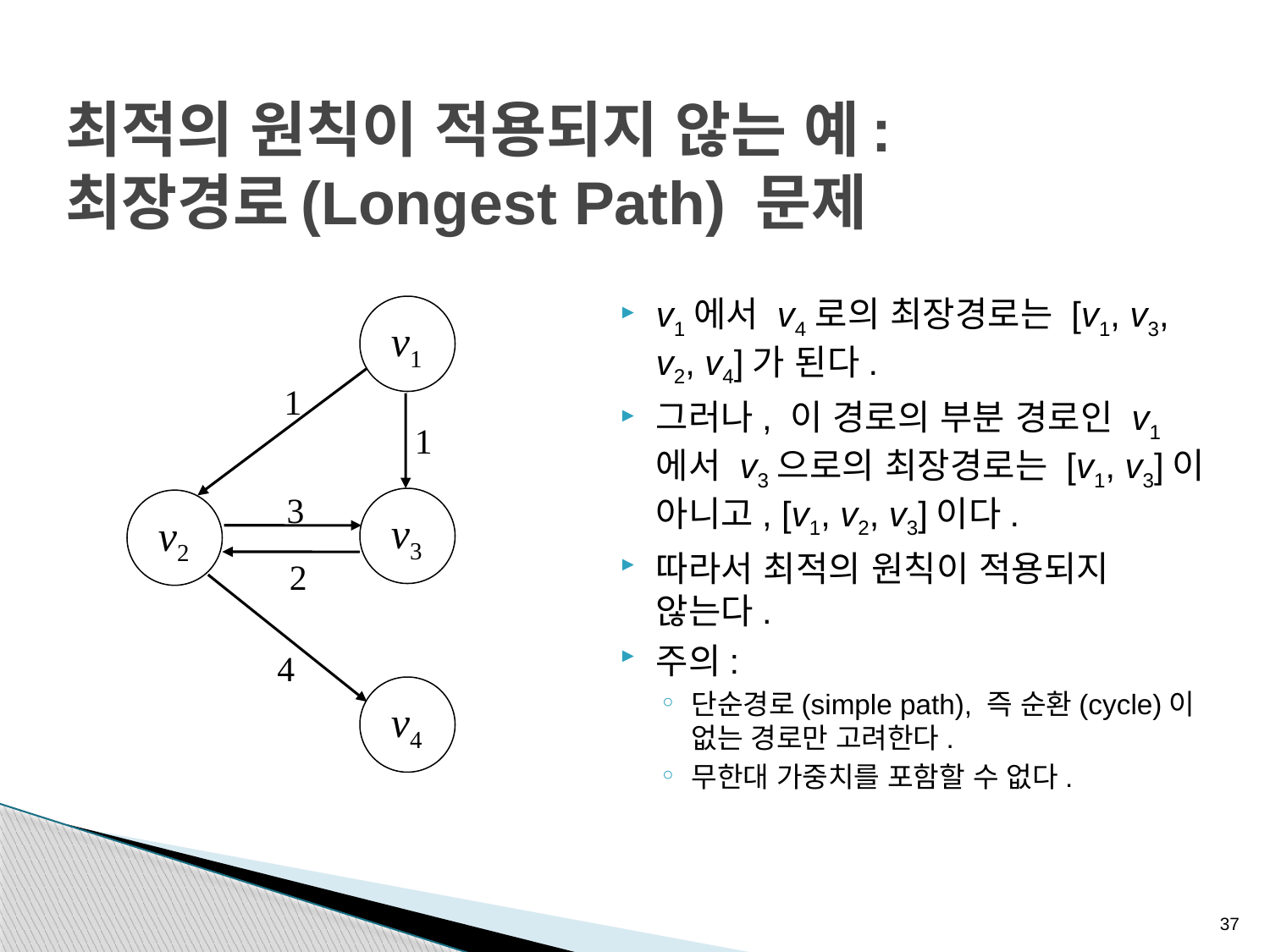

# 최적의 원칙이 적용되지 않는 예: 최장경로(Longest Path) 문제
v1에서 v4로의 최장경로는 [v1, v3, v2, v4]가 된다.
그러나, 이 경로의 부분 경로인 v1에서 v3으로의 최장경로는 [v1, v3]이 아니고, [v1, v2, v3]이다.
따라서 최적의 원칙이 적용되지 않는다.
주의:
단순경로(simple path), 즉 순환(cycle)이 없는 경로만 고려한다.
무한대 가중치를 포함할 수 없다.

v1

1

1
3

v3
v2

2

4

v4
37